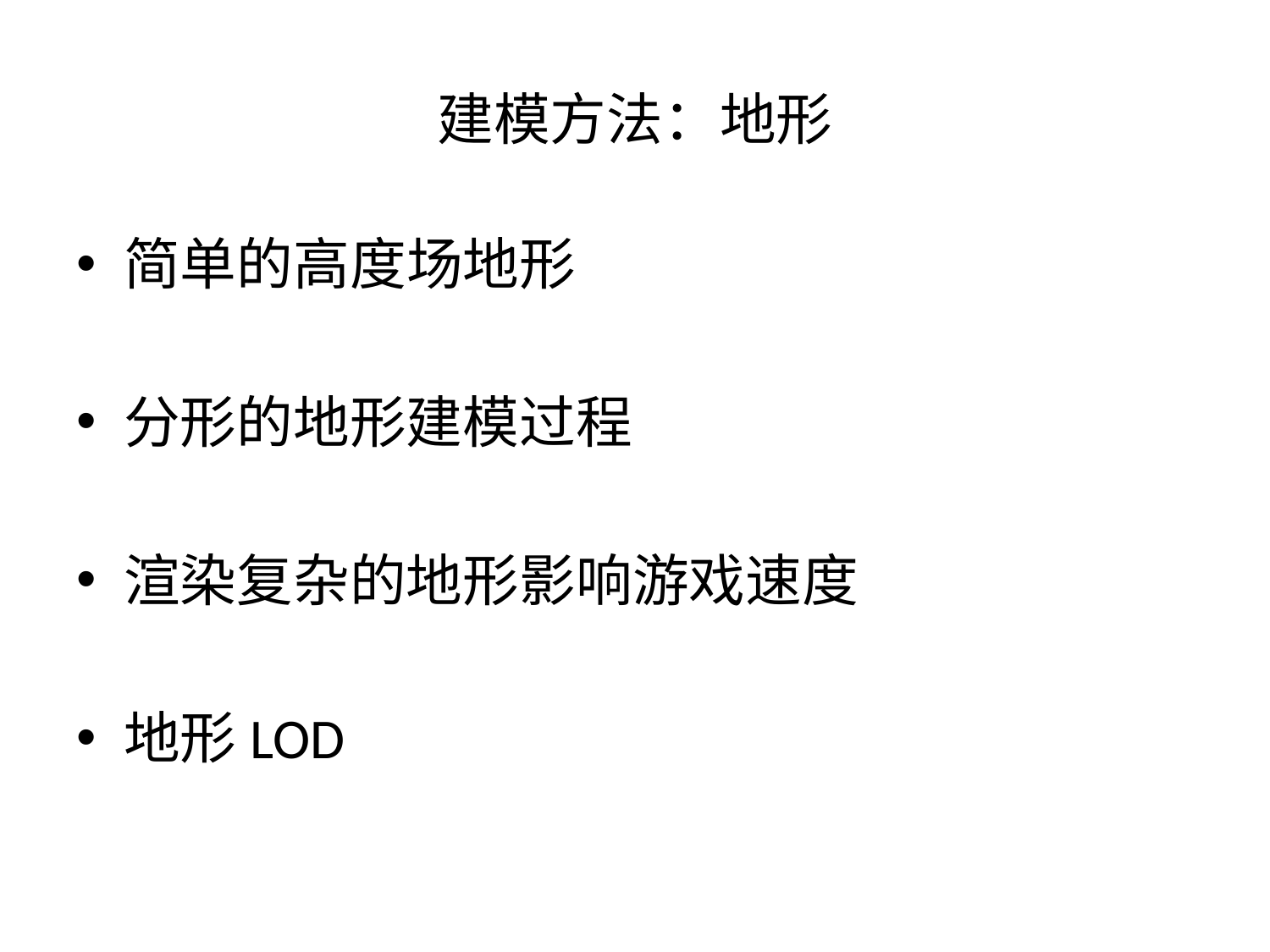

# 建模方法：地形
简单的高度场地形

分形的地形建模过程

渲染复杂的地形影响游戏速度

地形LOD